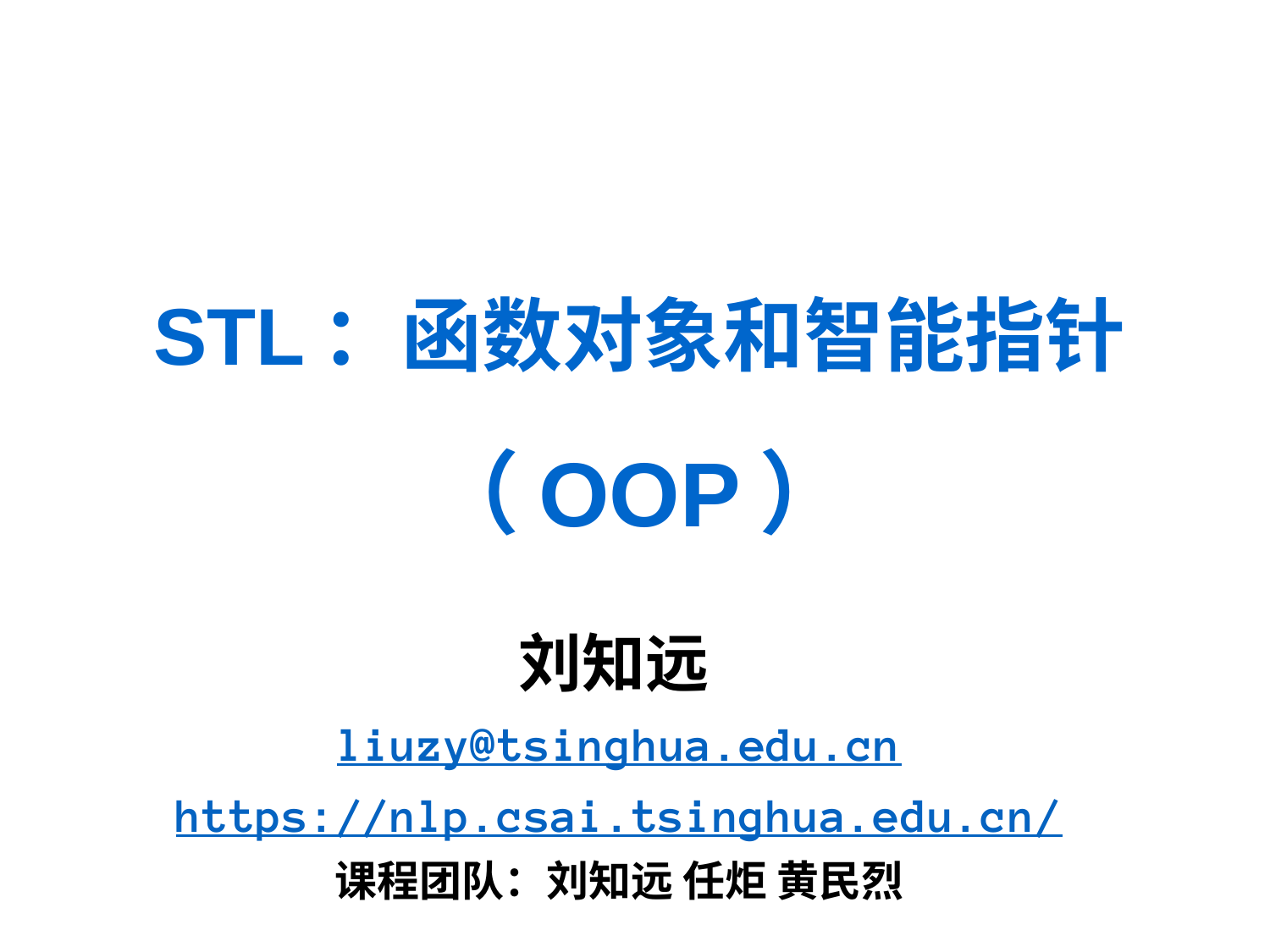

# STL：函数对象和智能指针 （OOP）
刘知远
liuzy@tsinghua.edu.cn
https://nlp.csai.tsinghua.edu.cn/
课程团队：刘知远 任炬 黄民烈